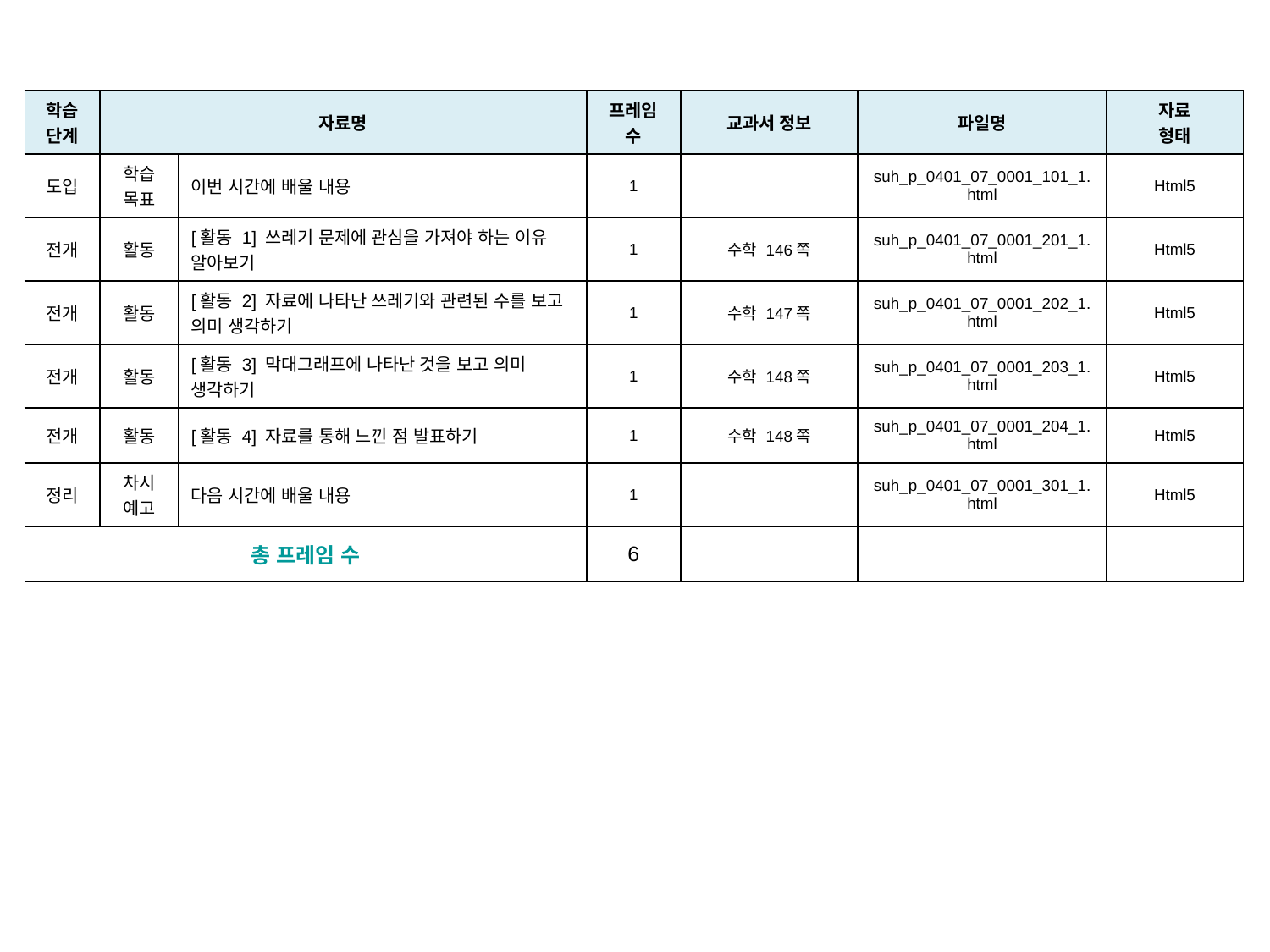

| 학습 단계 | 자료명 |  | 프레임 수 | 교과서 정보 | 파일명 | 자료 형태 |
| --- | --- | --- | --- | --- | --- | --- |
| 도입 | 학습 목표 | 이번 시간에 배울 내용 | 1 |  | suh\_p\_0401\_07\_0001\_101\_1.html | Html5 |
| 전개 | 활동 | [활동 1] 쓰레기 문제에 관심을 가져야 하는 이유 알아보기 | 1 | 수학 146쪽 | suh\_p\_0401\_07\_0001\_201\_1.html | Html5 |
| 전개 | 활동 | [활동 2] 자료에 나타난 쓰레기와 관련된 수를 보고 의미 생각하기 | 1 | 수학 147쪽 | suh\_p\_0401\_07\_0001\_202\_1.html | Html5 |
| 전개 | 활동 | [활동 3] 막대그래프에 나타난 것을 보고 의미 생각하기 | 1 | 수학 148쪽 | suh\_p\_0401\_07\_0001\_203\_1.html | Html5 |
| 전개 | 활동 | [활동 4] 자료를 통해 느낀 점 발표하기 | 1 | 수학 148쪽 | suh\_p\_0401\_07\_0001\_204\_1.html | Html5 |
| 정리 | 차시 예고 | 다음 시간에 배울 내용 | 1 |  | suh\_p\_0401\_07\_0001\_301\_1.html | Html5 |
| 총 프레임 수 |  |  | 6 |  |  |  |